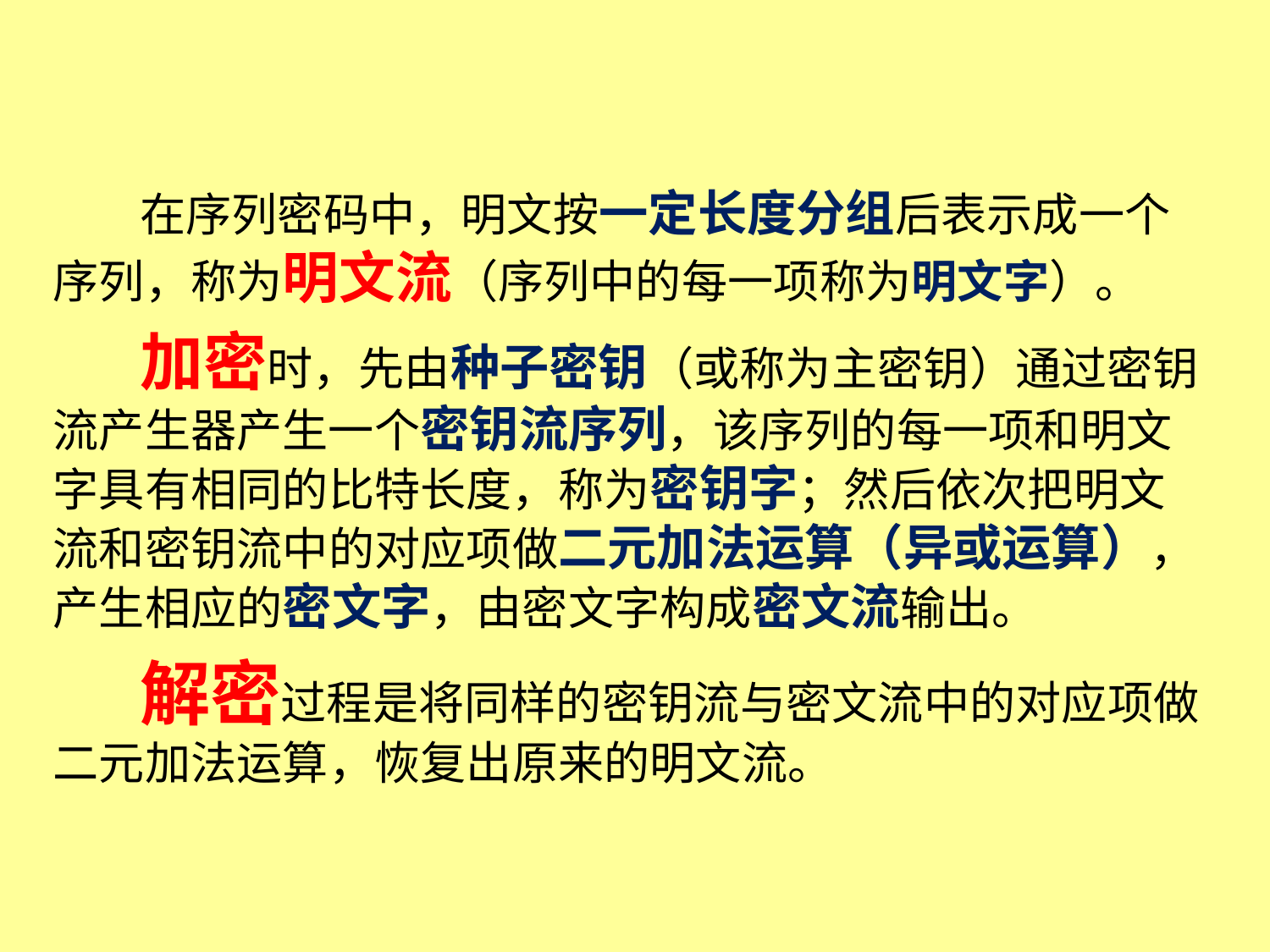

#
在序列密码中，明文按一定长度分组后表示成一个序列，称为明文流（序列中的每一项称为明文字）。
加密时，先由种子密钥（或称为主密钥）通过密钥流产生器产生一个密钥流序列，该序列的每一项和明文字具有相同的比特长度，称为密钥字；然后依次把明文流和密钥流中的对应项做二元加法运算（异或运算），产生相应的密文字，由密文字构成密文流输出。
解密过程是将同样的密钥流与密文流中的对应项做二元加法运算，恢复出原来的明文流。